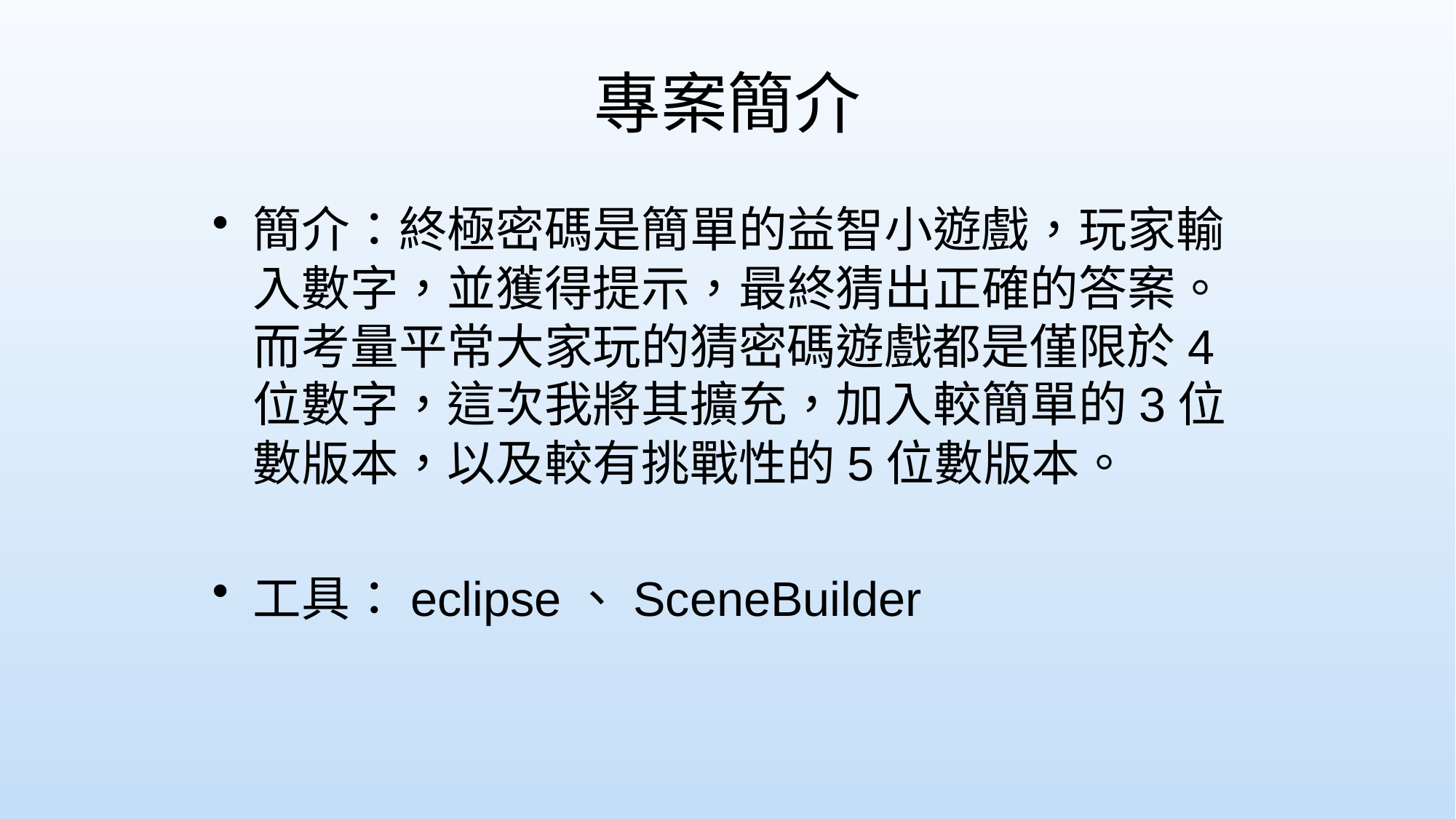

# 專案簡介
簡介：終極密碼是簡單的益智小遊戲，玩家輸入數字，並獲得提示，最終猜出正確的答案。而考量平常大家玩的猜密碼遊戲都是僅限於4位數字，這次我將其擴充，加入較簡單的3位數版本，以及較有挑戰性的5位數版本。

工具：eclipse、SceneBuilder